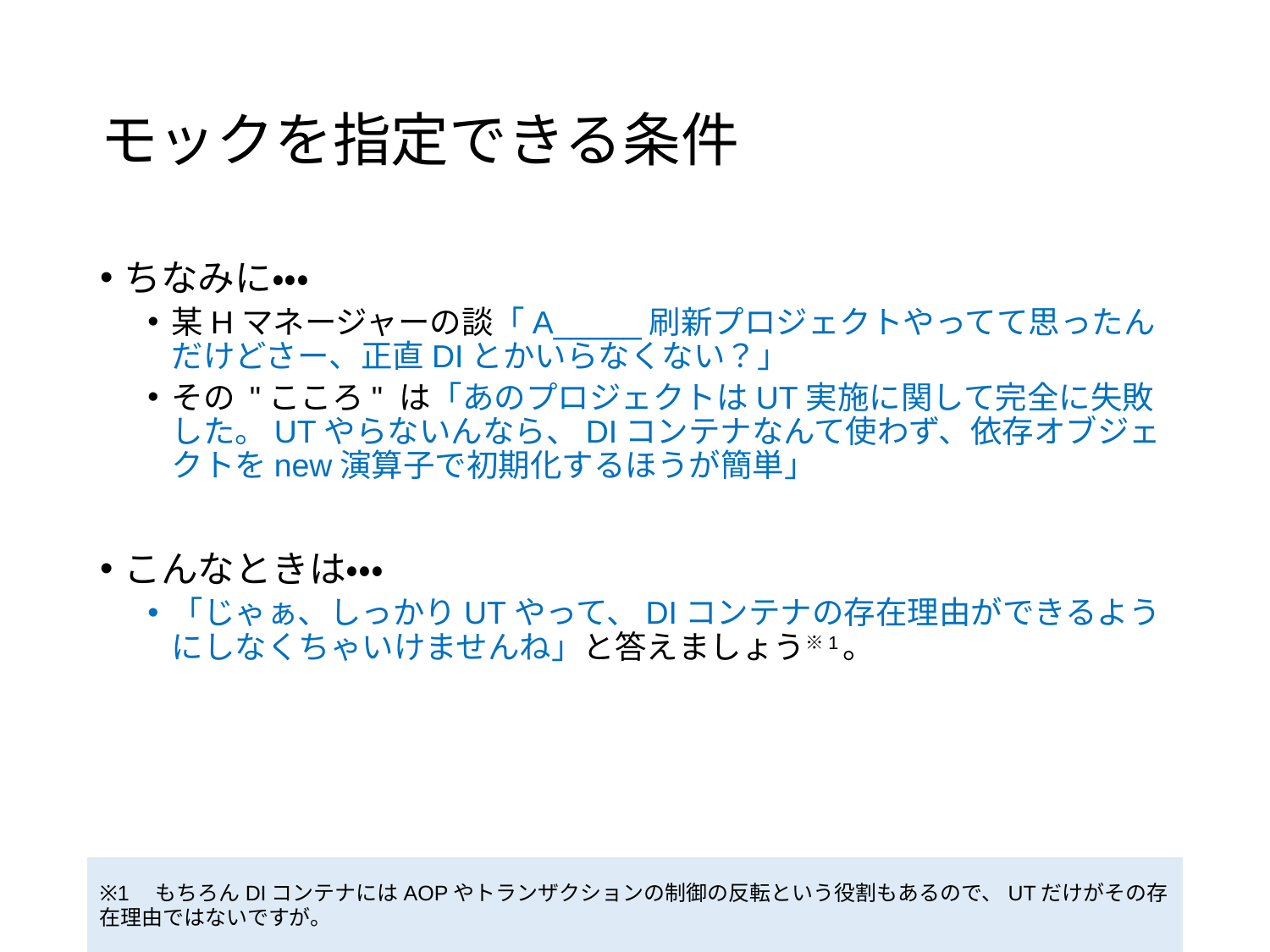

# モックを指定できる条件
ちなみに・・・
某Hマネージャーの談「A_____刷新プロジェクトやってて思ったんだけどさー、正直DIとかいらなくない？」
その "こころ" は「あのプロジェクトはUT実施に関して完全に失敗した。UTやらないんなら、DIコンテナなんて使わず、依存オブジェクトをnew演算子で初期化するほうが簡単」

こんなときは・・・
「じゃぁ、しっかりUTやって、DIコンテナの存在理由ができるようにしなくちゃいけませんね」と答えましょう※1。
※1　もちろんDIコンテナにはAOPやトランザクションの制御の反転という役割もあるので、UTだけがその存在理由ではないですが。